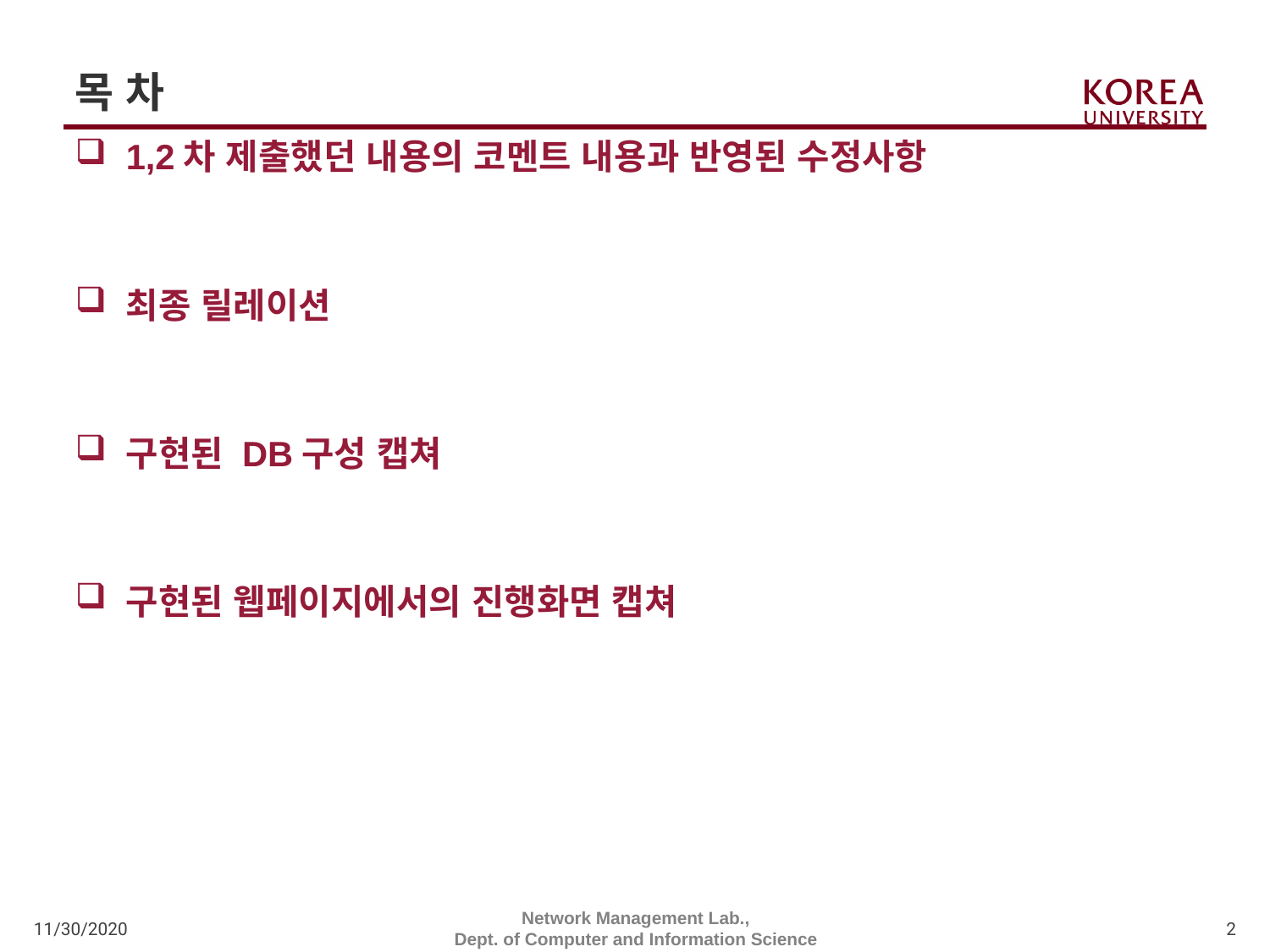

# 목 차
1,2차 제출했던 내용의 코멘트 내용과 반영된 수정사항

최종 릴레이션

구현된 DB구성 캡쳐

구현된 웹페이지에서의 진행화면 캡쳐

11/30/2020
Network Management Lab.,
Dept. of Computer and Information Science
2